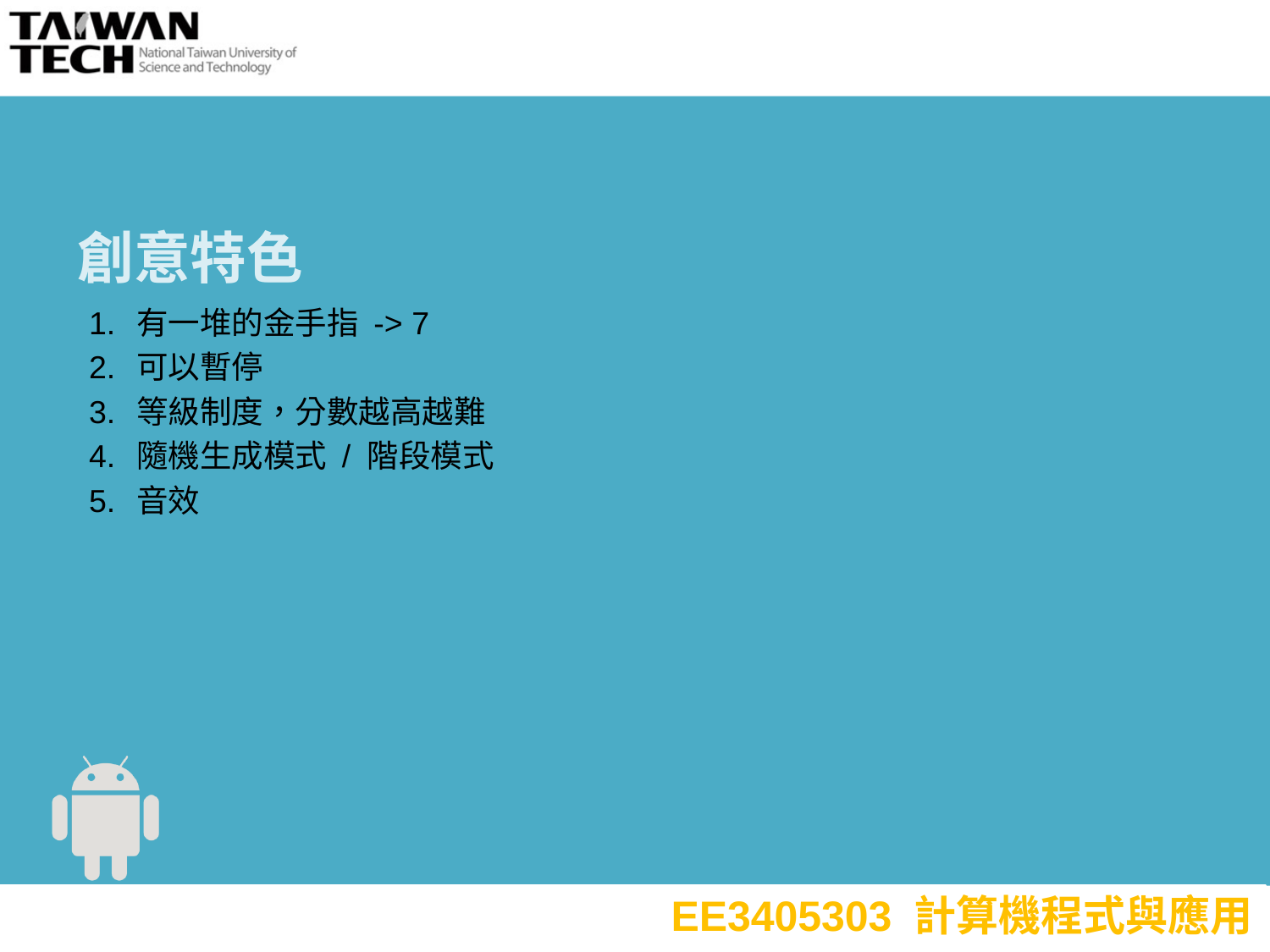

# 創意特色
有一堆的金手指 -> 7
可以暫停
等級制度，分數越高越難
隨機生成模式 / 階段模式
音效